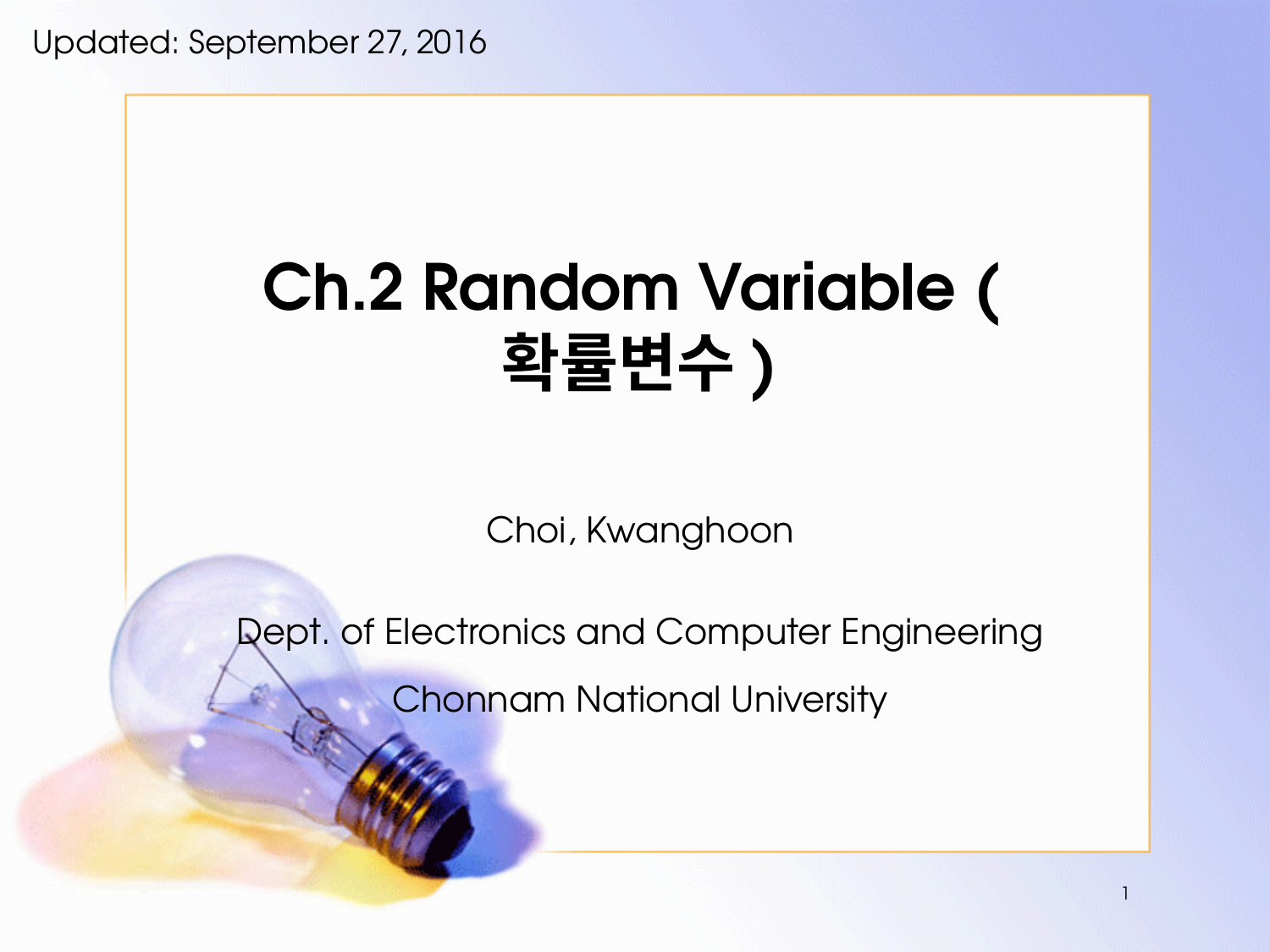

Updated: September 27, 2016
# Ch.2 Random Variable (확률변수)
Choi, Kwanghoon

Dept. of Electronics and Computer Engineering

Chonnam National University
1